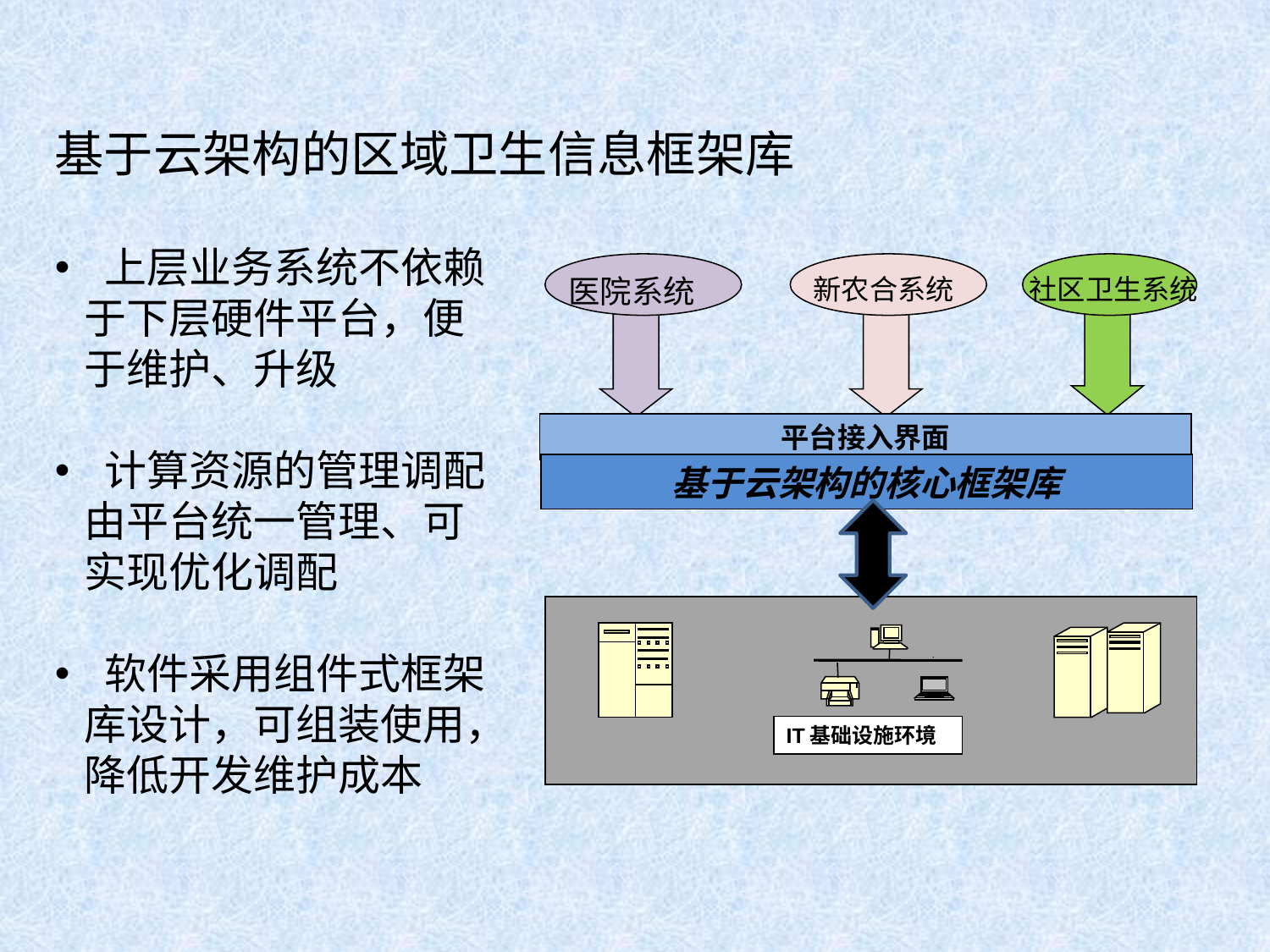

基于云架构的区域卫生信息框架库

 上层业务系统不依赖
  于下层硬件平台，便
  于维护、升级

 计算资源的管理调配
  由平台统一管理、可
  实现优化调配

 软件采用组件式框架
  库设计，可组装使用，
  降低开发维护成本

医院系统
新农合系统
社区卫生系统

平台接入界面
基于云架构的核心框架库

IT基础设施环境
56